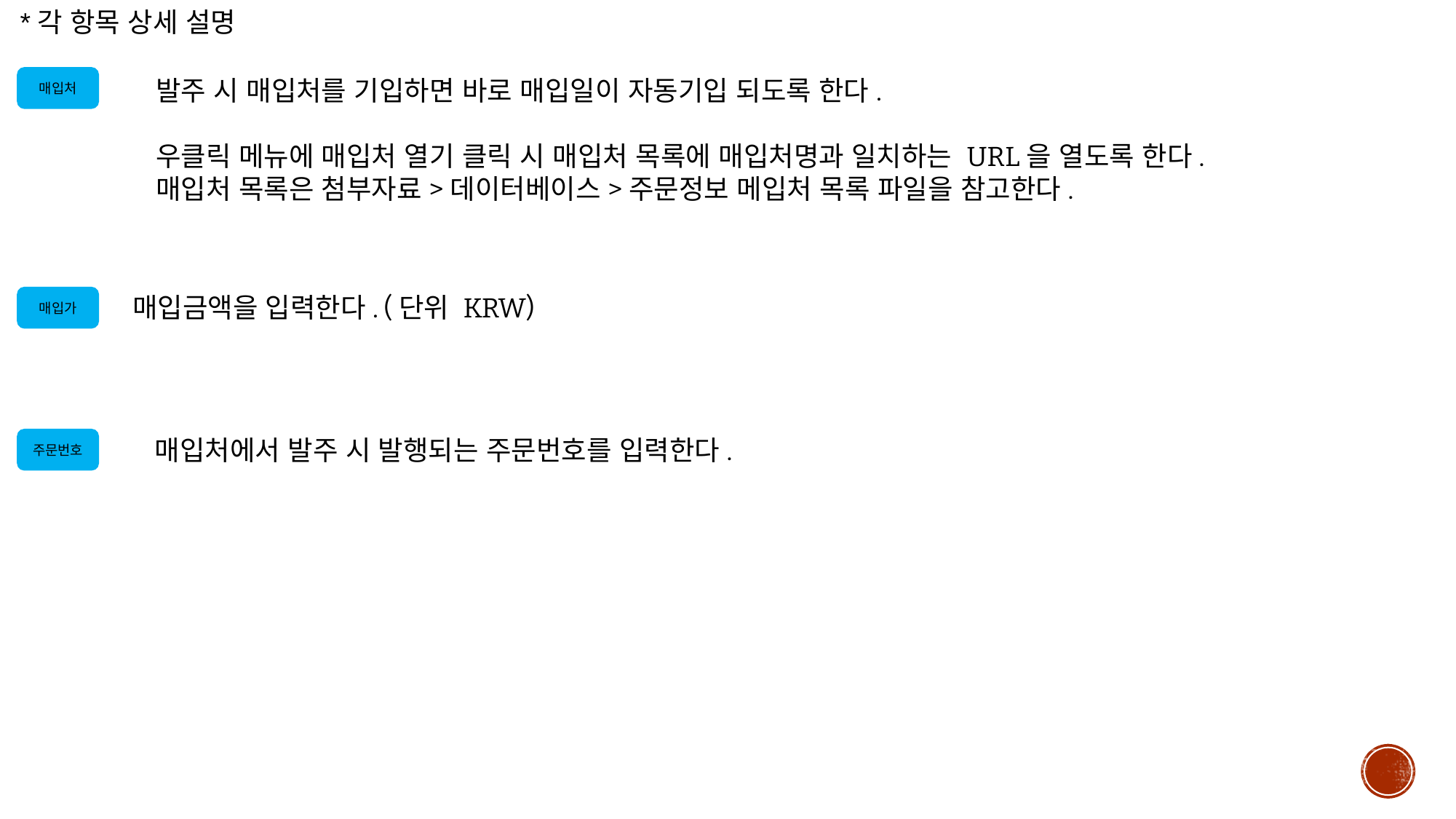

*각 항목 상세 설명
매입처
발주 시 매입처를 기입하면 바로 매입일이 자동기입 되도록 한다.

우클릭 메뉴에 매입처 열기 클릭 시 매입처 목록에 매입처명과 일치하는 URL을 열도록 한다.
매입처 목록은 첨부자료>데이터베이스>주문정보 메입처 목록 파일을 참고한다.
매입금액을 입력한다. (단위 KRW)
매입가
매입처에서 발주 시 발행되는 주문번호를 입력한다.
주문번호